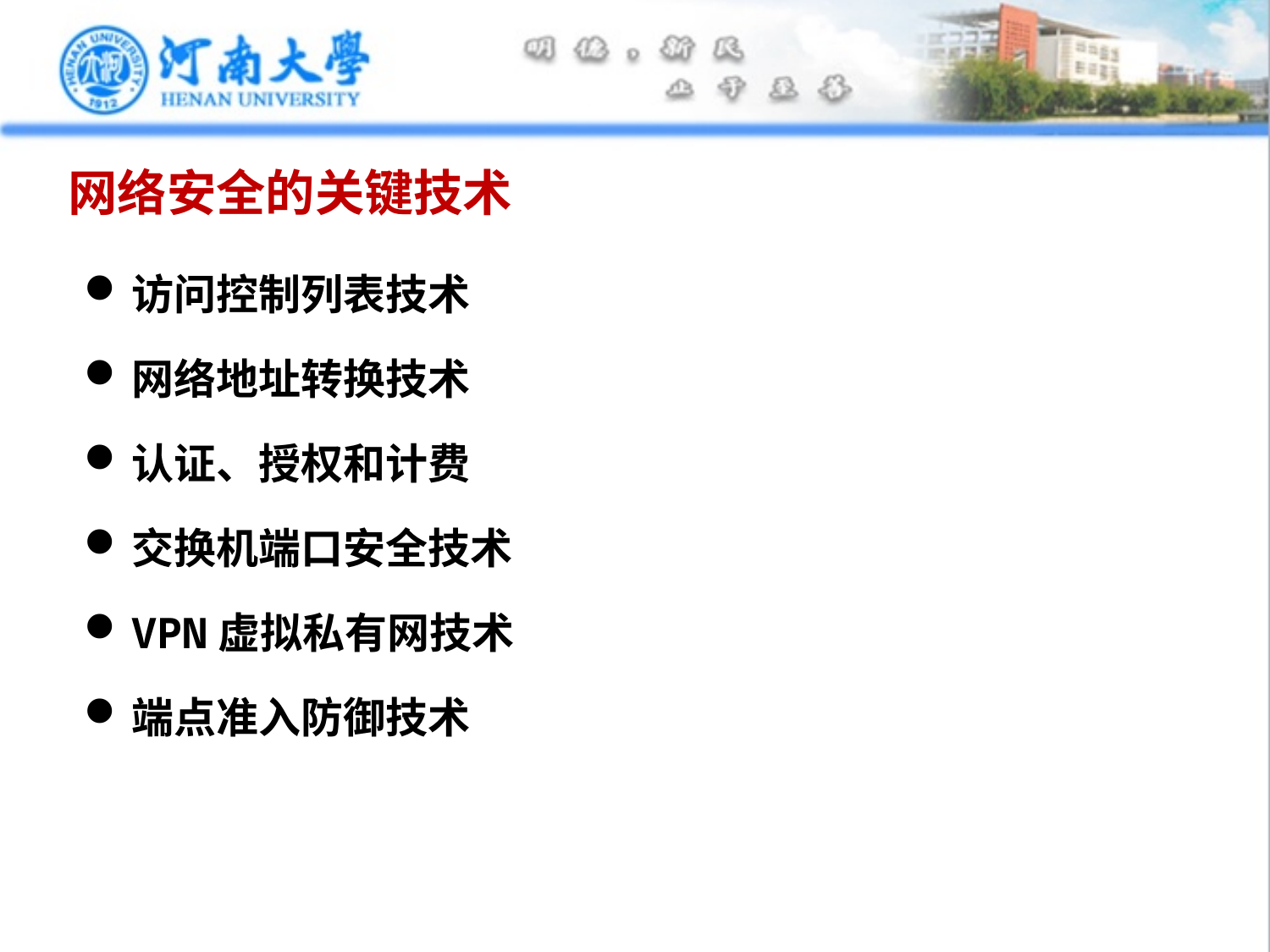

# 网络安全的关键技术
访问控制列表技术
网络地址转换技术
认证、授权和计费
交换机端口安全技术
VPN虚拟私有网技术
端点准入防御技术